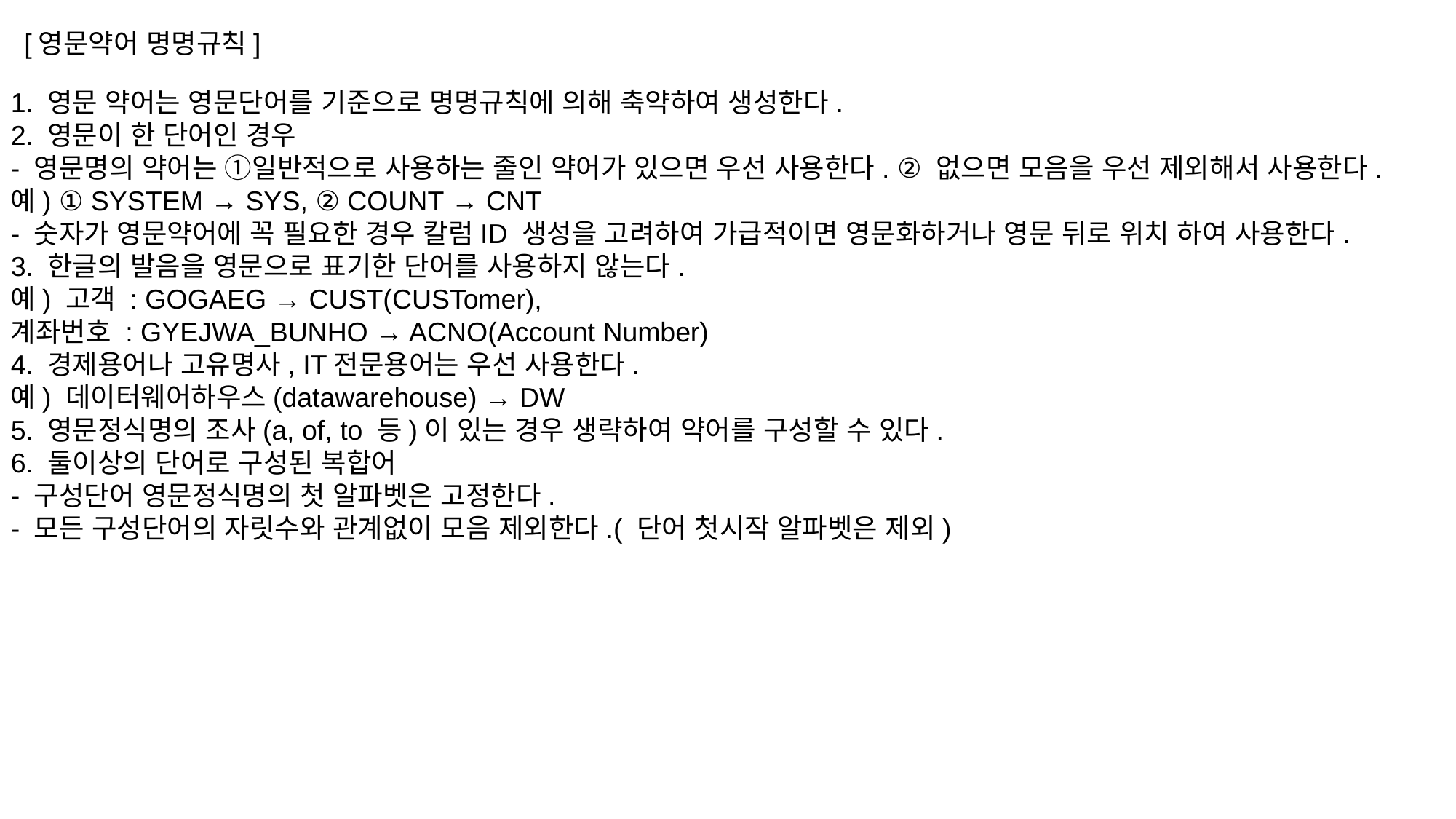

[영문약어 명명규칙]
1. 영문 약어는 영문단어를 기준으로 명명규칙에 의해 축약하여 생성한다.
2. 영문이 한 단어인 경우
- 영문명의 약어는 ①일반적으로 사용하는 줄인 약어가 있으면 우선 사용한다. ② 없으면 모음을 우선 제외해서 사용한다.
예) ① SYSTEM → SYS, ② COUNT → CNT
- 숫자가 영문약어에 꼭 필요한 경우 칼럼ID 생성을 고려하여 가급적이면 영문화하거나 영문 뒤로 위치 하여 사용한다.
3. 한글의 발음을 영문으로 표기한 단어를 사용하지 않는다.
예) 고객 : GOGAEG → CUST(CUSTomer),
계좌번호 : GYEJWA_BUNHO → ACNO(Account Number)
4. 경제용어나 고유명사, IT전문용어는 우선 사용한다.
예) 데이터웨어하우스(datawarehouse) → DW
5. 영문정식명의 조사(a, of, to 등)이 있는 경우 생략하여 약어를 구성할 수 있다.
6. 둘이상의 단어로 구성된 복합어
- 구성단어 영문정식명의 첫 알파벳은 고정한다.
- 모든 구성단어의 자릿수와 관계없이 모음 제외한다.( 단어 첫시작 알파벳은 제외)